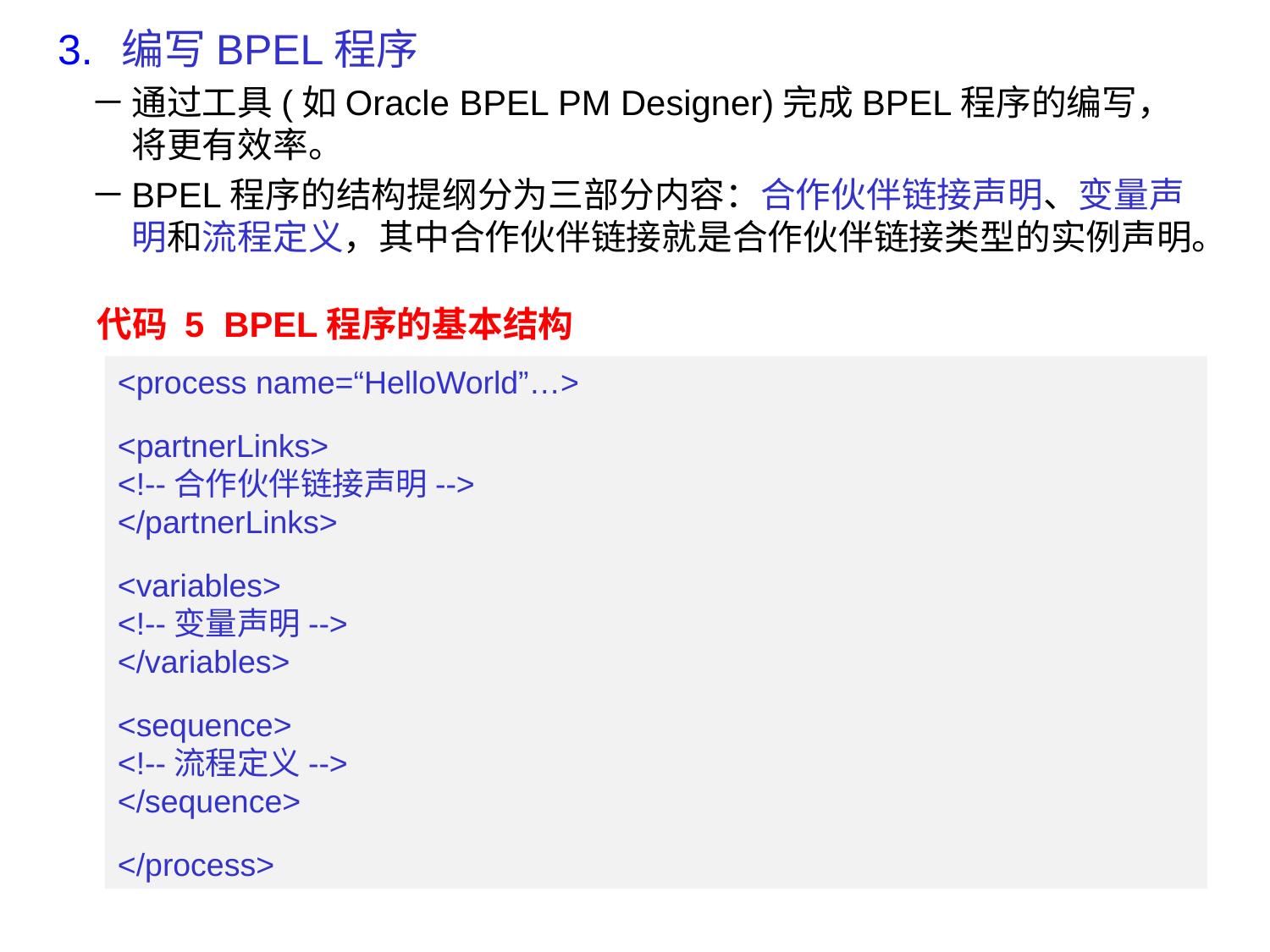

编写BPEL程序
通过工具(如Oracle BPEL PM Designer)完成BPEL程序的编写，将更有效率。
BPEL程序的结构提纲分为三部分内容：合作伙伴链接声明、变量声明和流程定义，其中合作伙伴链接就是合作伙伴链接类型的实例声明。
代码 5  BPEL程序的基本结构
<process name=“HelloWorld”…>

<partnerLinks>
<!--合作伙伴链接声明-->
</partnerLinks>

<variables>
<!--变量声明-->
</variables>

<sequence>
<!--流程定义-->
</sequence>

</process>